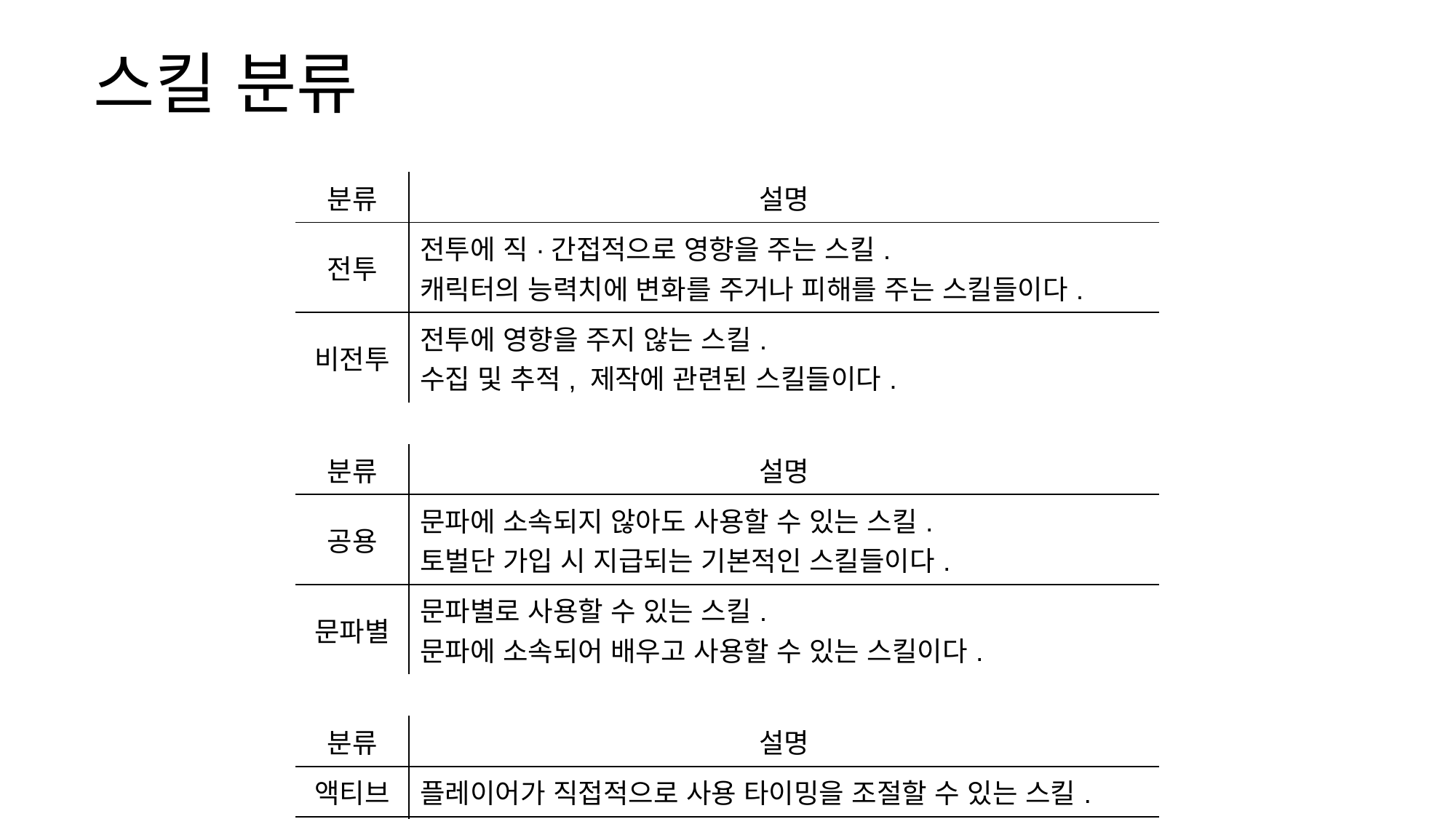

스킬 분류
| 분류 | 설명 |
| --- | --- |
| 전투 | 전투에 직·간접적으로 영향을 주는 스킬. 캐릭터의 능력치에 변화를 주거나 피해를 주는 스킬들이다. |
| 비전투 | 전투에 영향을 주지 않는 스킬. 수집 및 추적, 제작에 관련된 스킬들이다. |
|  |  |
| 분류 | 설명 |
| 공용 | 문파에 소속되지 않아도 사용할 수 있는 스킬. 토벌단 가입 시 지급되는 기본적인 스킬들이다. |
| 문파별 | 문파별로 사용할 수 있는 스킬. 문파에 소속되어 배우고 사용할 수 있는 스킬이다. |
|  |  |
| 분류 | 설명 |
| 액티브 | 플레이어가 직접적으로 사용 타이밍을 조절할 수 있는 스킬. |
| 패시브 | 플레이어가 직접적으로 사용 타이밍을 조절할 수 없는 스킬. |